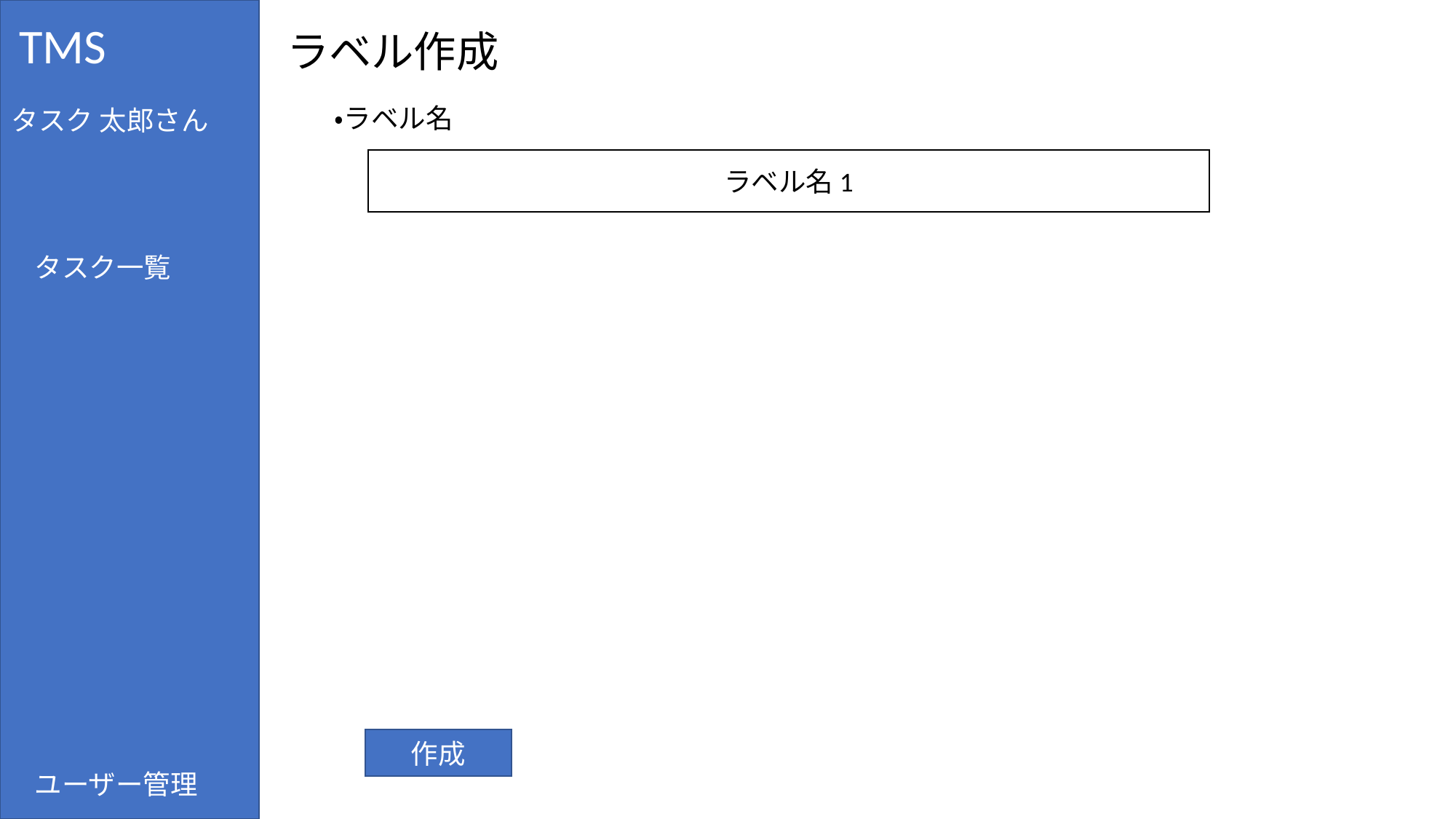

TMS
タスク 太郎さん
ユーザー管理
タスク一覧
タスク 太郎さん
ラベル作成
・ラベル名
ラベル名1
ユーザー管理
作成